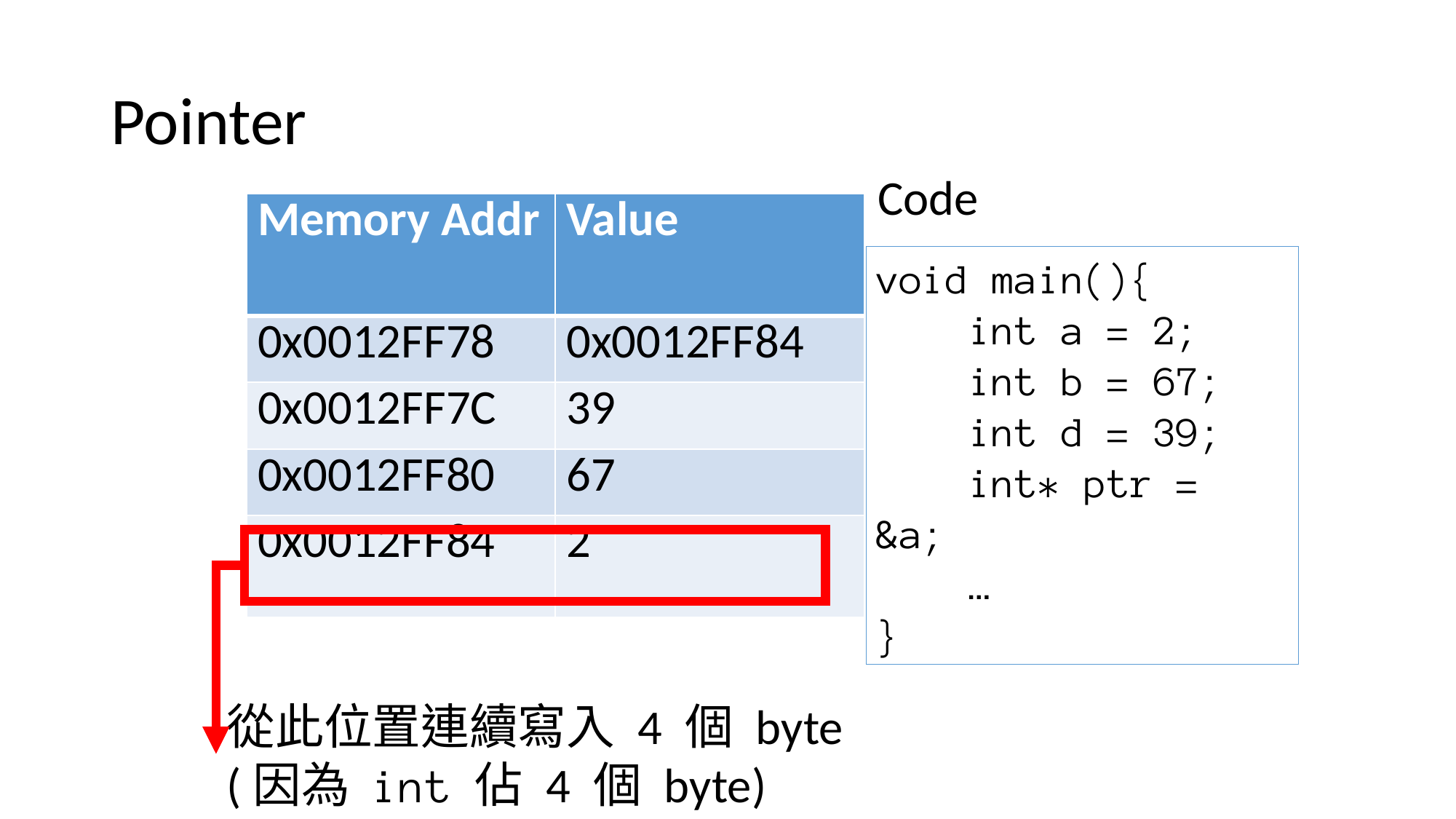

# Pointer
Code
| Memory Addr | Value |
| --- | --- |
| 0x0012FF78 | 0x0012FF84 |
| 0x0012FF7C | 39 |
| 0x0012FF80 | 67 |
| 0x0012FF84 | 2 |
void main(){
    int a = 2;
    int b = 67;
    int d = 39;
    int* ptr = &a;
    …
}

從此位置連續寫入 4 個 byte
(因為 int 佔 4 個 byte)